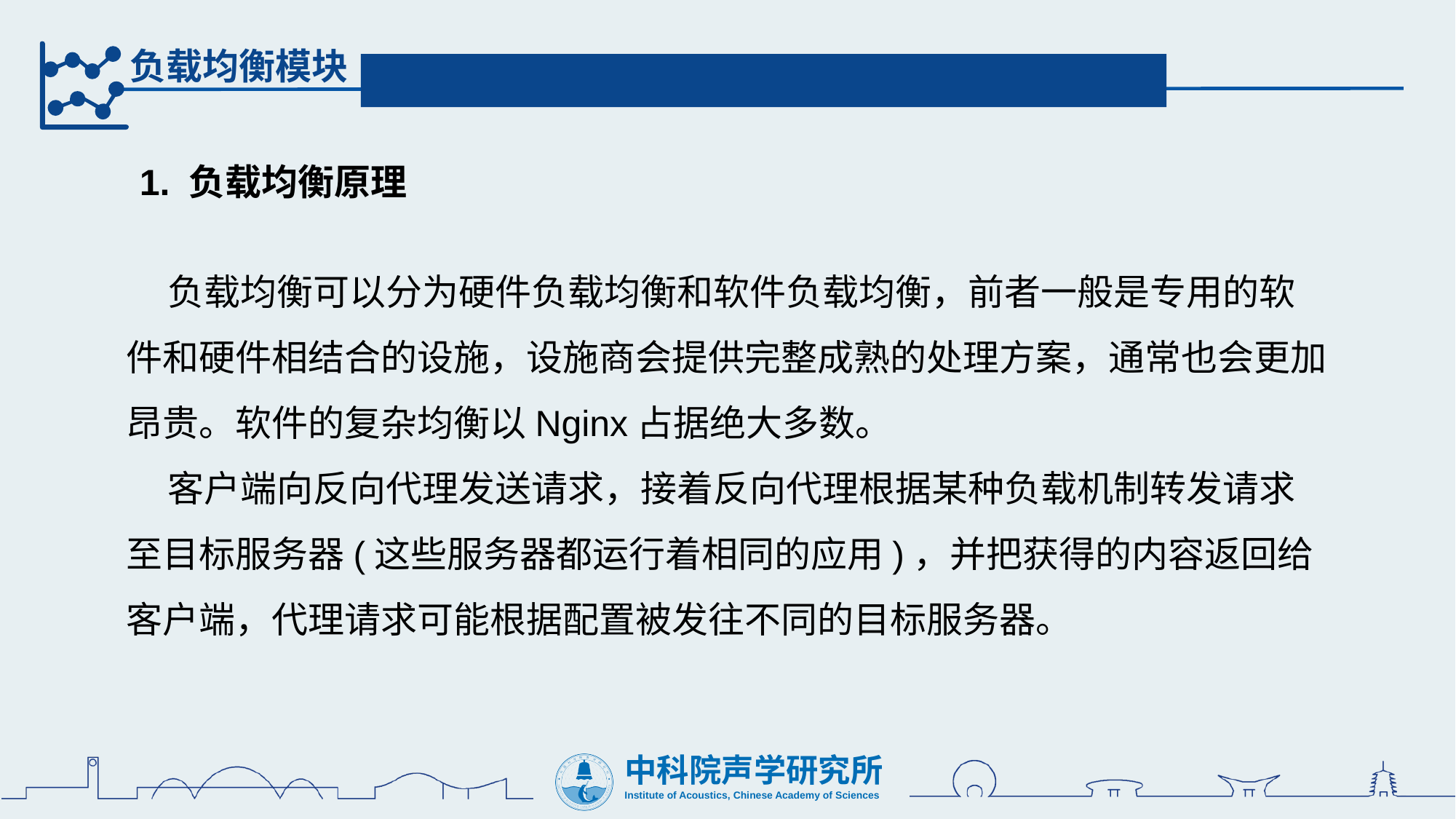

负载均衡模块

1. 负载均衡原理
    负载均衡可以分为硬件负载均衡和软件负载均衡，前者一般是专用的软件和硬件相结合的设施，设施商会提供完整成熟的处理方案，通常也会更加昂贵。软件的复杂均衡以Nginx占据绝大多数。
    客户端向反向代理发送请求，接着反向代理根据某种负载机制转发请求至目标服务器(这些服务器都运行着相同的应用)，并把获得的内容返回给客户端，代理请求可能根据配置被发往不同的目标服务器。